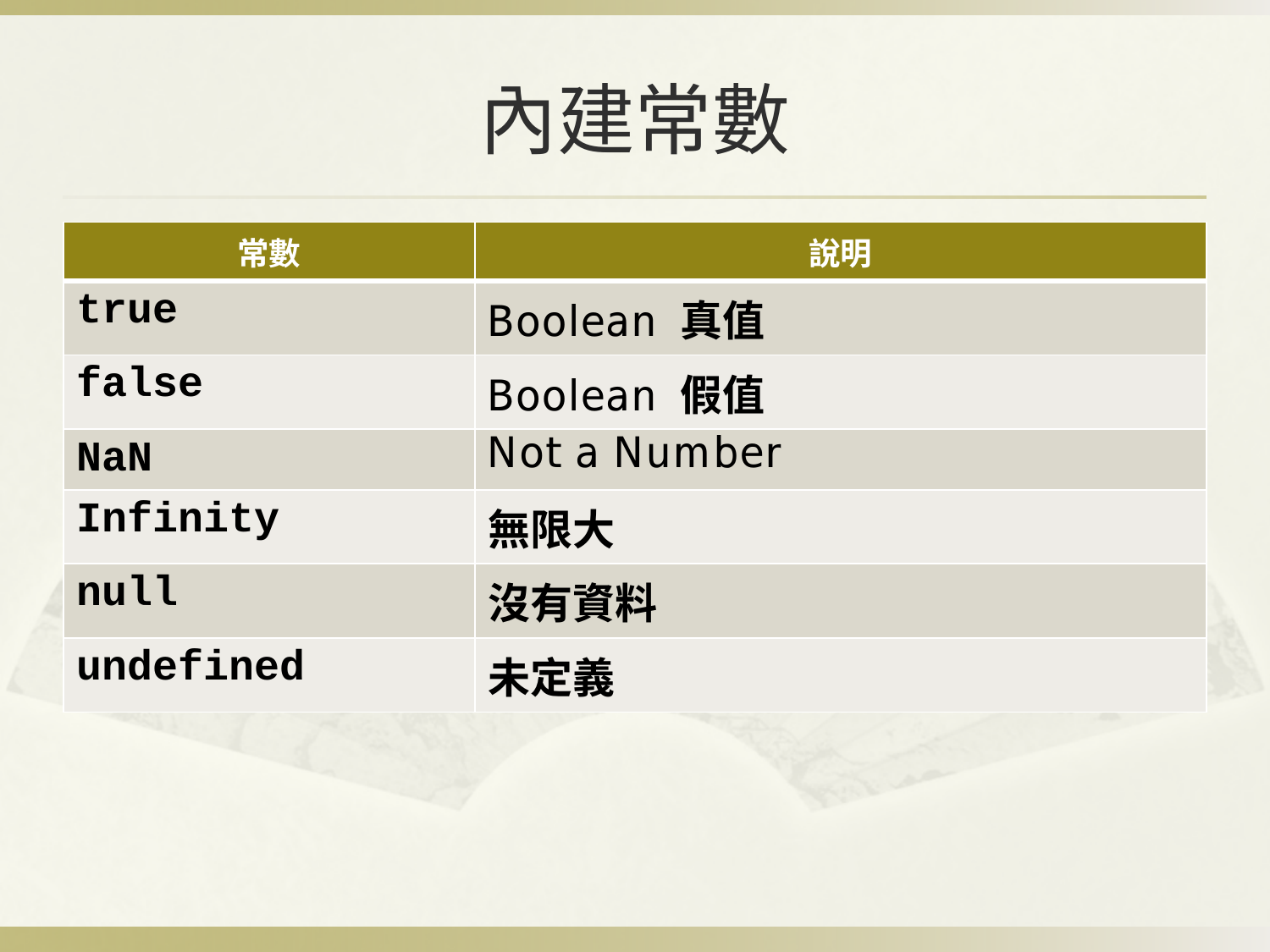

# 內建常數
| 常數 | 說明 |
| --- | --- |
| true | Boolean 真值 |
| false | Boolean 假值 |
| NaN | Not a Number |
| Infinity | 無限大 |
| null | 沒有資料 |
| undefined | 未定義 |